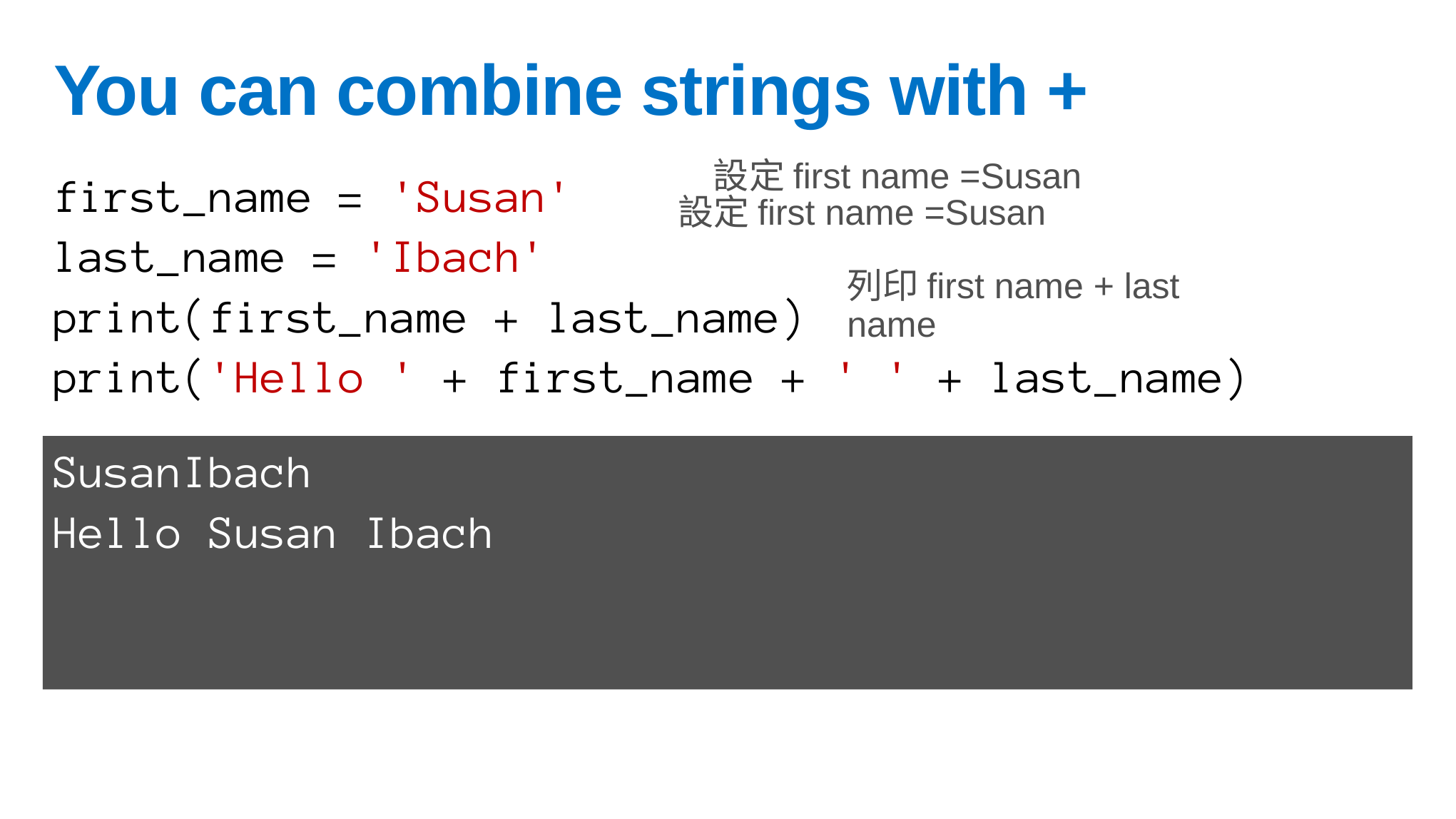

# You can combine strings with +
設定first name =Susan
first_name = 'Susan'
last_name = 'Ibach'
print(first_name + last_name)
print('Hello ' + first_name + ' ' + last_name)

設定first name =Susan
列印first name + last name
SusanIbach
Hello Susan Ibach